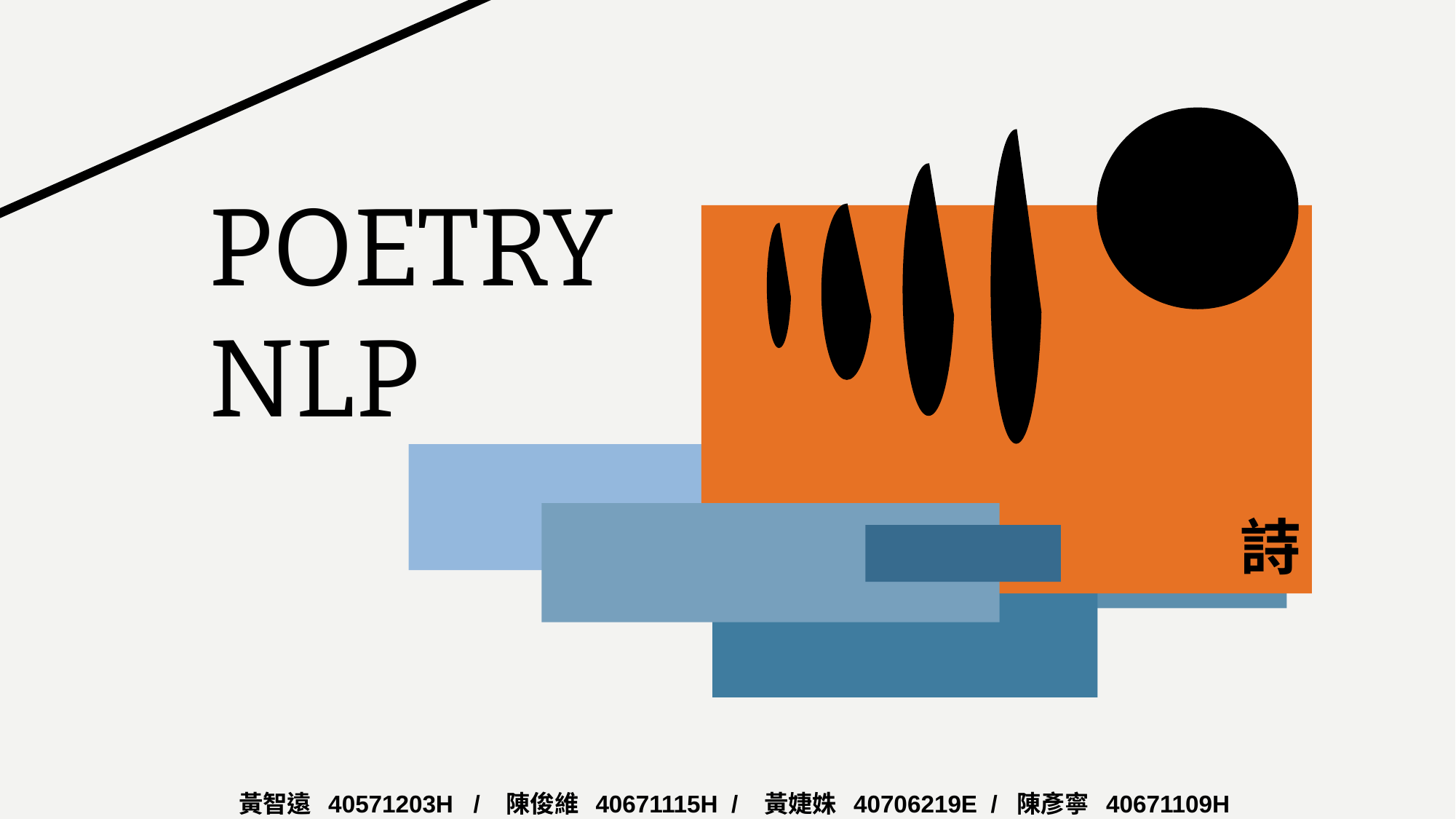

POETRY NLP

詩

黃智遠  40571203H   /   陳俊維  40671115H  /   黃婕姝  40706219E  /  陳彥寧  40671109H